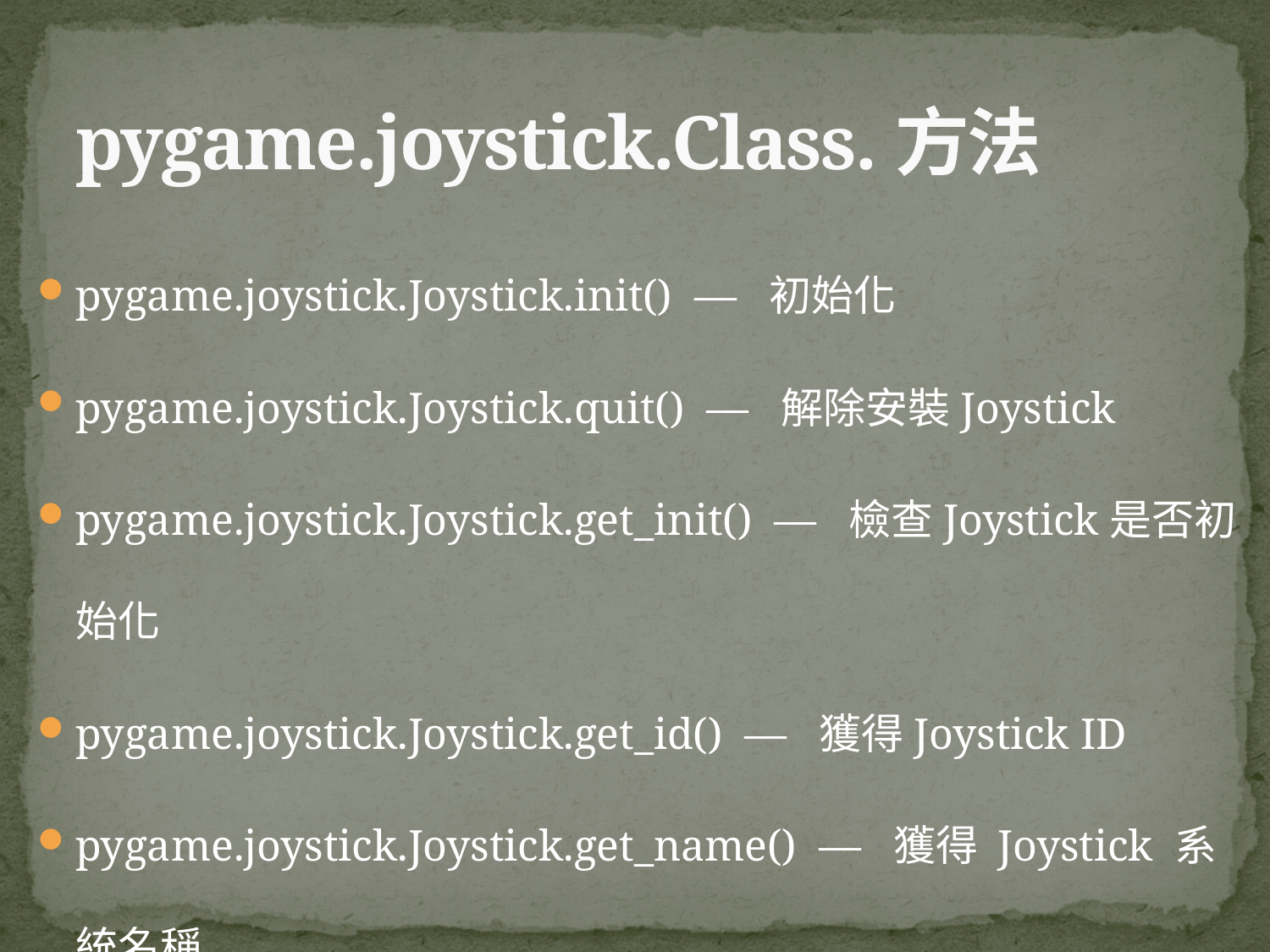

# pygame.joystick.Class.方法
pygame.joystick.Joystick.init()  —  初始化
pygame.joystick.Joystick.quit()  —  解除安裝Joystick
pygame.joystick.Joystick.get_init()  —  檢查Joystick是否初始化
pygame.joystick.Joystick.get_id()  —  獲得Joystick ID
pygame.joystick.Joystick.get_name()  —  獲得 Joystick 系統名稱